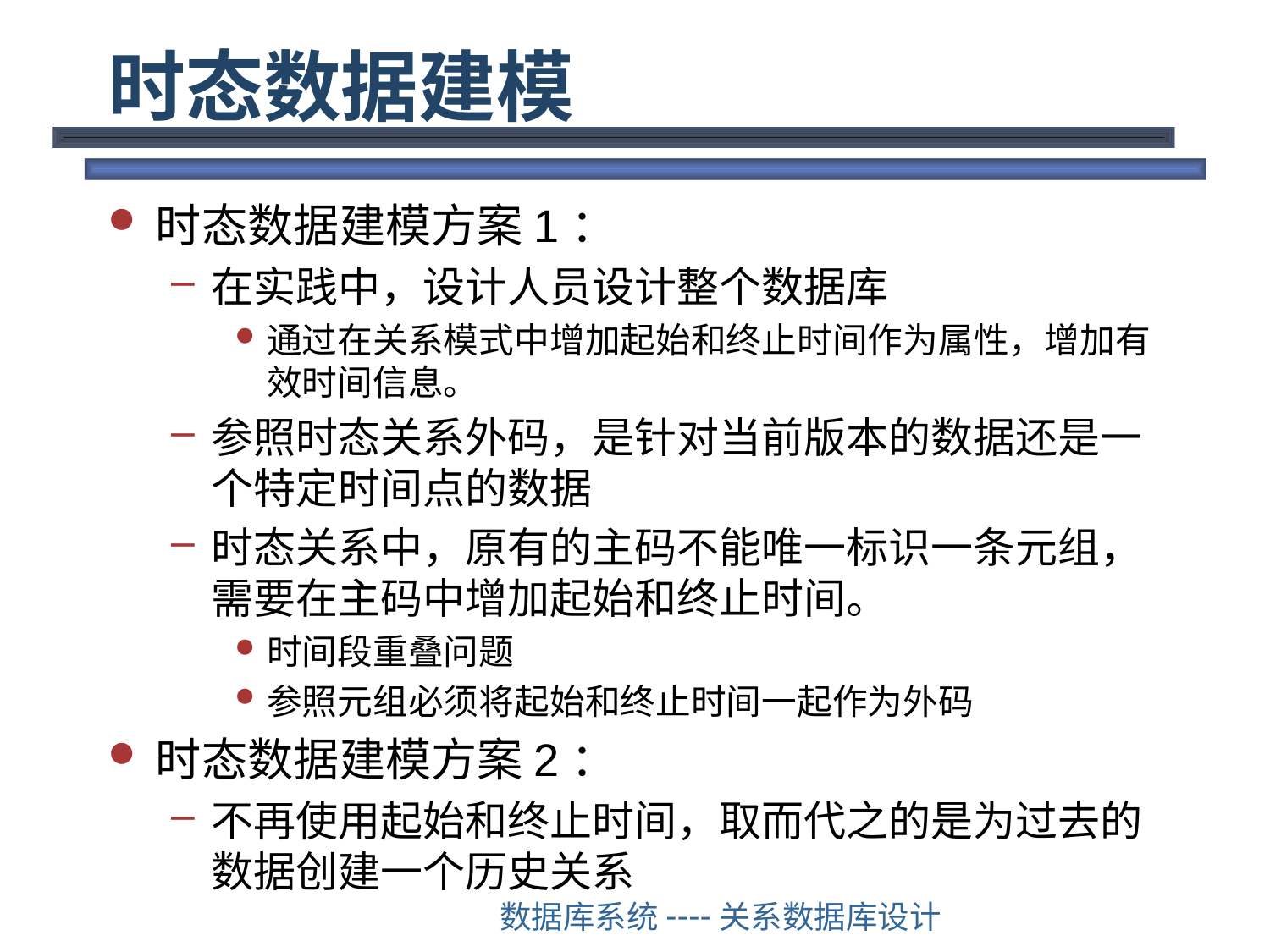

# 时态数据建模
时态数据建模方案1：
在实践中，设计人员设计整个数据库
通过在关系模式中增加起始和终止时间作为属性，增加有效时间信息。
参照时态关系外码，是针对当前版本的数据还是一个特定时间点的数据
时态关系中，原有的主码不能唯一标识一条元组，需要在主码中增加起始和终止时间。
时间段重叠问题
参照元组必须将起始和终止时间一起作为外码
时态数据建模方案2：
不再使用起始和终止时间，取而代之的是为过去的数据创建一个历史关系

数据库系统----关系数据库设计